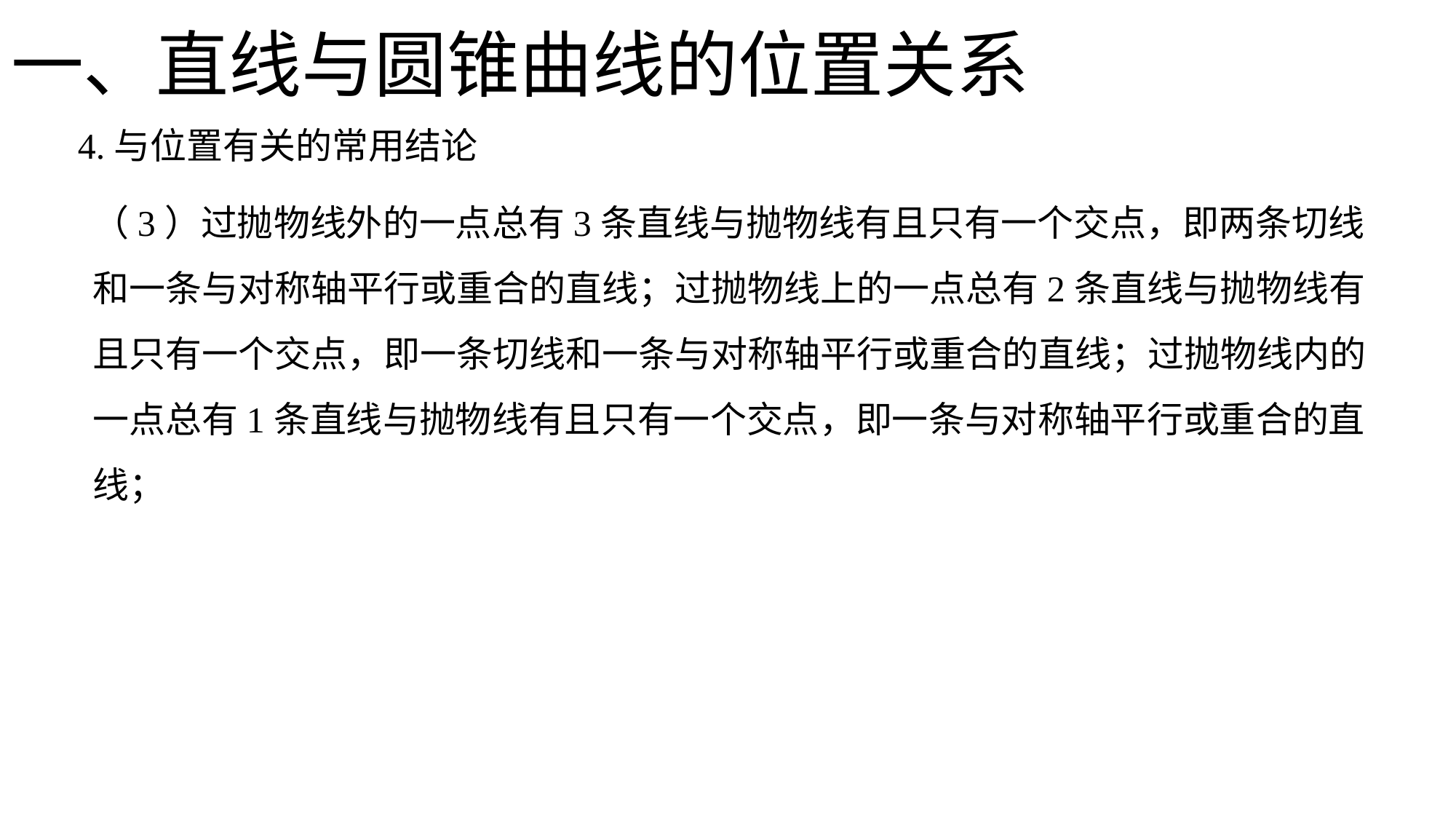

一、直线与圆锥曲线的位置关系
4.与位置有关的常用结论
（3）过抛物线外的一点总有3条直线与抛物线有且只有一个交点，即两条切线和一条与对称轴平行或重合的直线；过抛物线上的一点总有2条直线与抛物线有且只有一个交点，即一条切线和一条与对称轴平行或重合的直线；过抛物线内的一点总有1条直线与抛物线有且只有一个交点，即一条与对称轴平行或重合的直线；